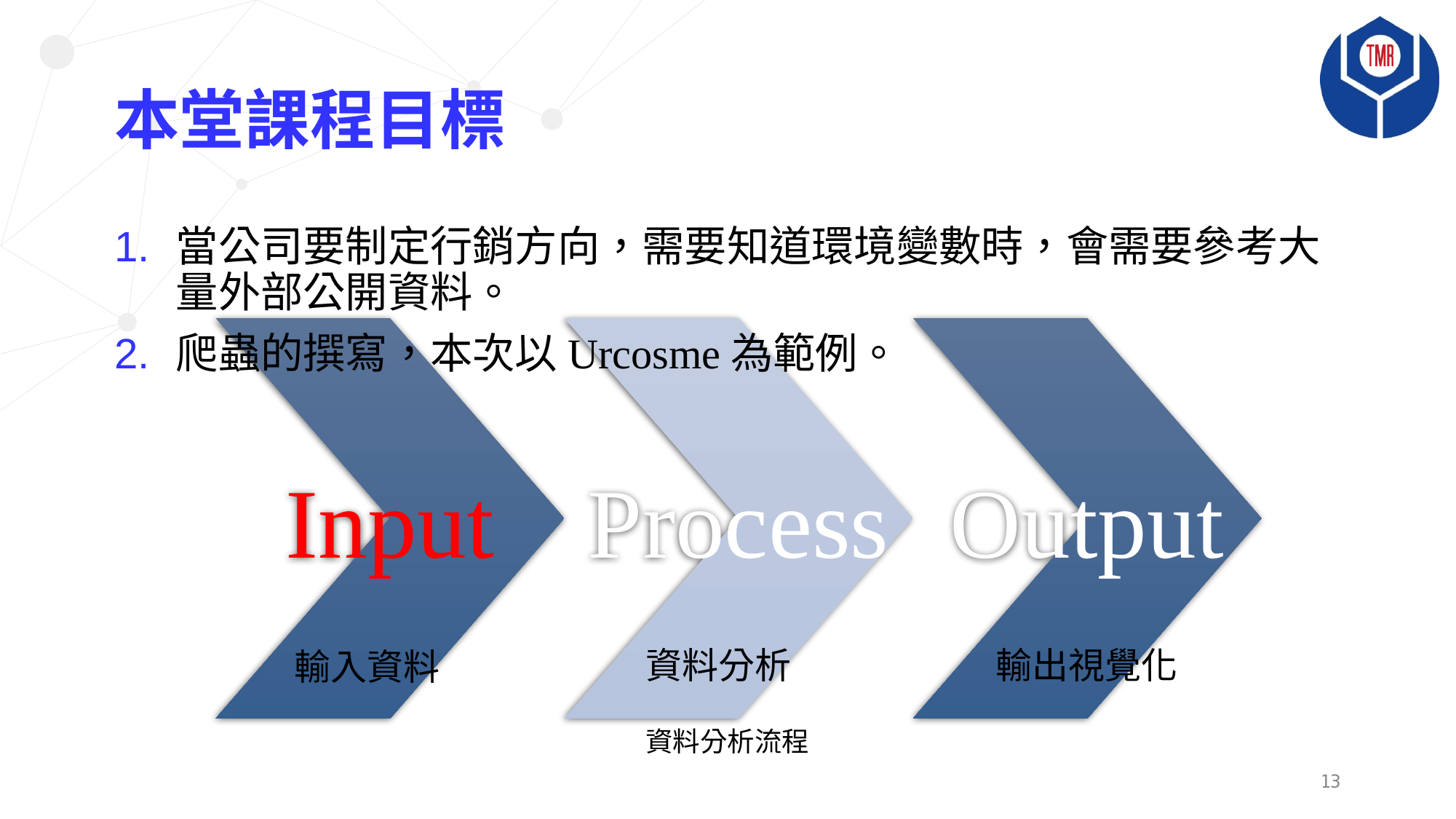

# 本堂課程目標
當公司要制定行銷方向，需要知道環境變數時，會需要參考大量外部公開資料。
爬蟲的撰寫，本次以Urcosme為範例。

Input
Process
Output
輸出視覺化
資料分析
輸入資料
資料分析流程
13